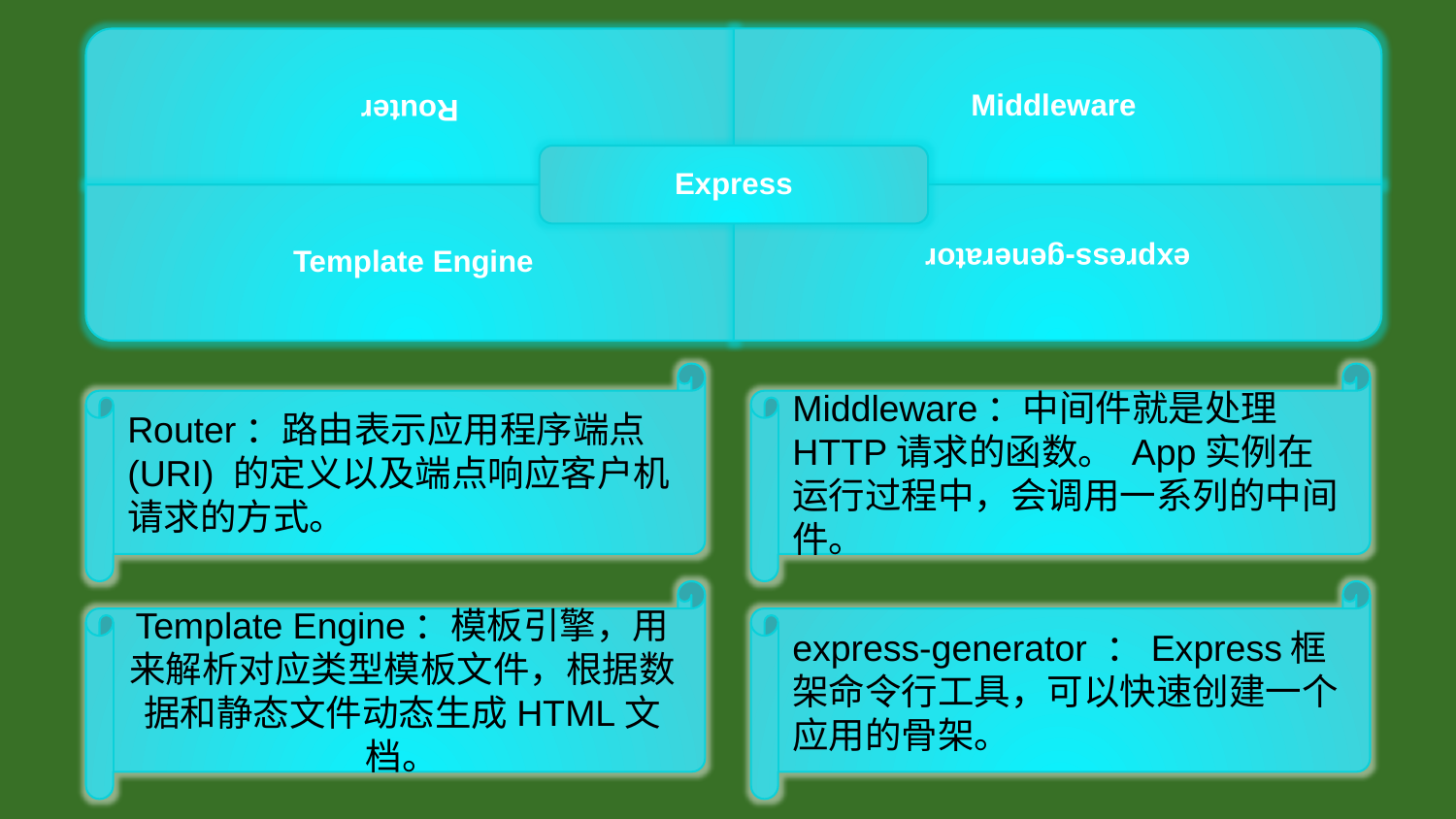

Router
Middleware
Template Engine
express-generator
Express
Router：路由表示应用程序端点 (URI) 的定义以及端点响应客户机请求的方式。
Middleware：中间件就是处理HTTP请求的函数。 App实例在运行过程中，会调用一系列的中间件。
Template Engine：模板引擎，用来解析对应类型模板文件，根据数据和静态文件动态生成HTML文档。
express-generator ：Express框架命令行工具，可以快速创建一个应用的骨架。